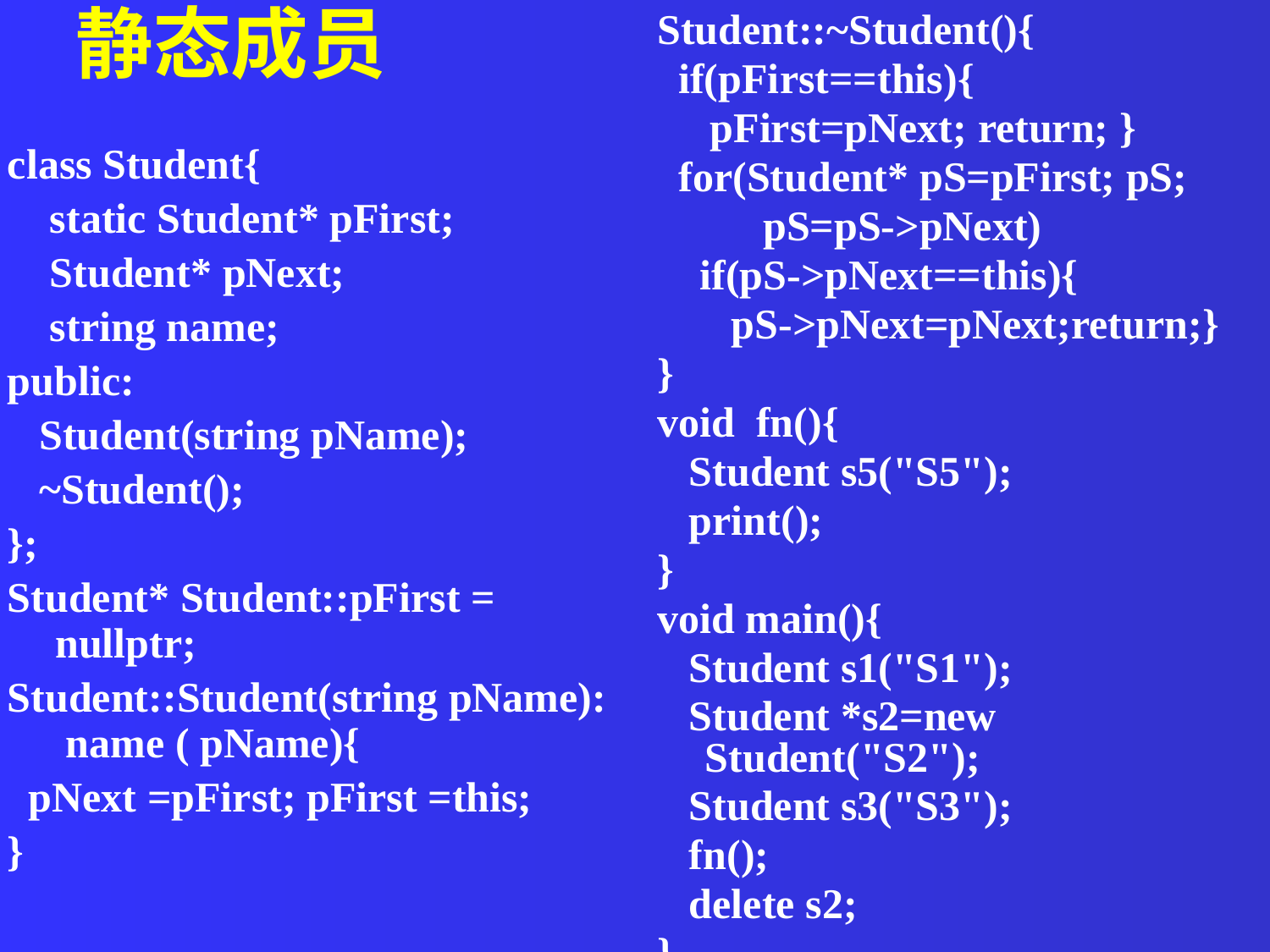

静态成员
Student::~Student(){
  if(pFirst==this){
     pFirst=pNext; return; }
  for(Student* pS=pFirst; pS;
          pS=pS->pNext)
    if(pS->pNext==this){
       pS->pNext=pNext;return;}
}
void  fn(){
   Student s5("S5");
   print();
}
void main(){
   Student s1("S1");
   Student *s2=new Student("S2");
   Student s3("S3");
   fn();
   delete s2;
}
class Student{
    static Student* pFirst;
    Student* pNext;
    string name;
public:
   Student(string pName);
   ~Student();
};
Student* Student::pFirst = nullptr;
Student::Student(string pName):  name ( pName){
  pNext =pFirst; pFirst =this;
}